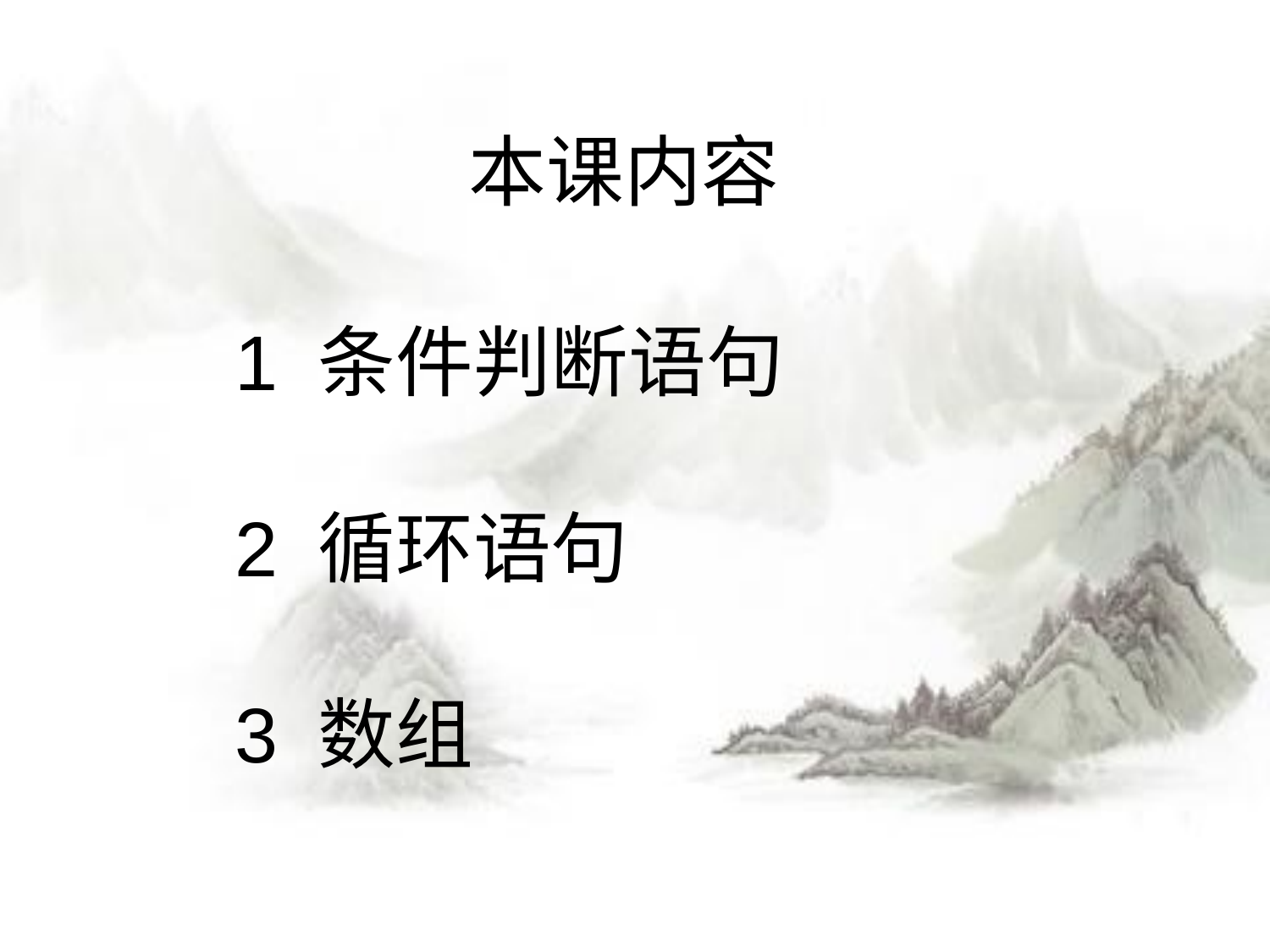

本课内容
1 条件判断语句

2 循环语句

3 数组